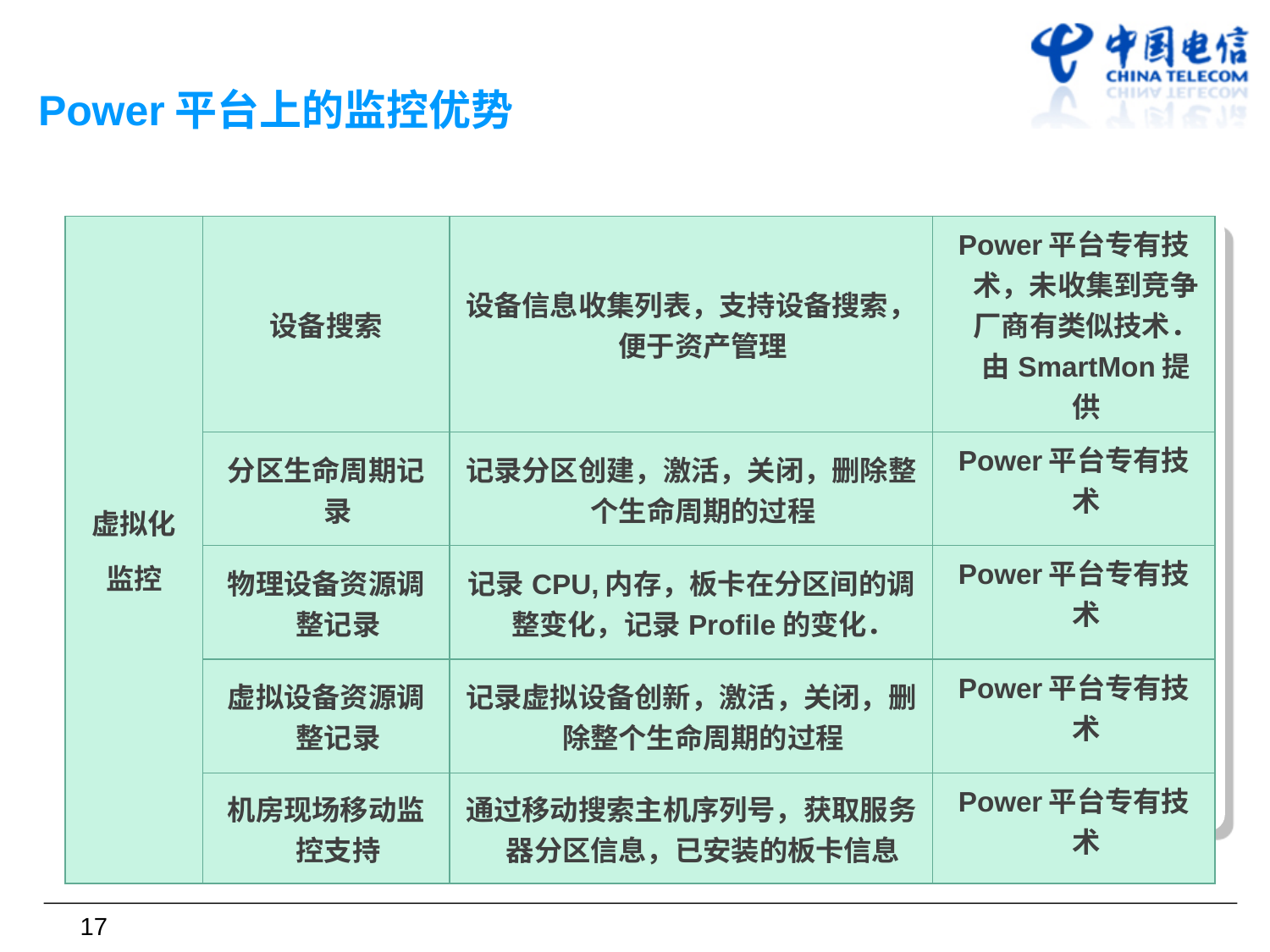

Power平台上的监控优势

| 虚拟化 监控 | 设备搜索 | 设备信息收集列表，支持设备搜索，便于资产管理 | Power平台专有技术，未收集到竞争厂商有类似技术．由SmartMon提供 |
| --- | --- | --- | --- |
|  | 分区生命周期记录 | 记录分区创建，激活，关闭，删除整个生命周期的过程 | Power平台专有技术 |
|  | 物理设备资源调整记录 | 记录CPU,内存，板卡在分区间的调整变化，记录Profile的变化． | Power平台专有技术 |
|  | 虚拟设备资源调整记录 | 记录虚拟设备创新，激活，关闭，删除整个生命周期的过程 | Power平台专有技术 |
|  | 机房现场移动监控支持 | 通过移动搜索主机序列号，获取服务器分区信息，已安装的板卡信息 | Power平台专有技术 |
17